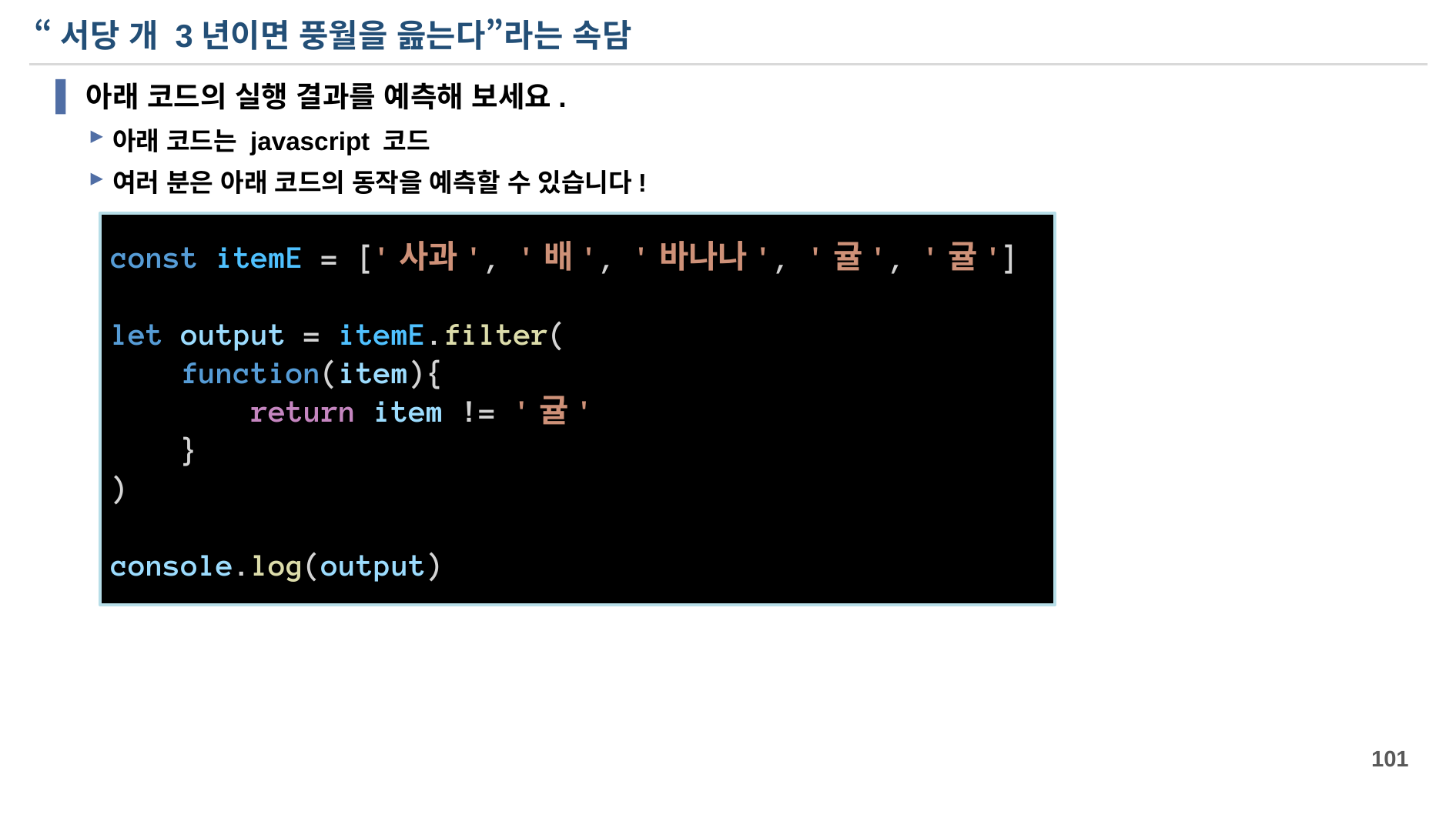

# “서당 개 3년이면 풍월을 읊는다”라는 속담
아래 코드의 실행 결과를 예측해 보세요.
아래 코드는 javascript 코드
여러 분은 아래 코드의 동작을 예측할 수 있습니다!
const itemE = ['사과', '배', '바나나', '귤', '귤']
let output = itemE.filter(
    function(item){
        return item != '귤'
    }
)
console.log(output)
101